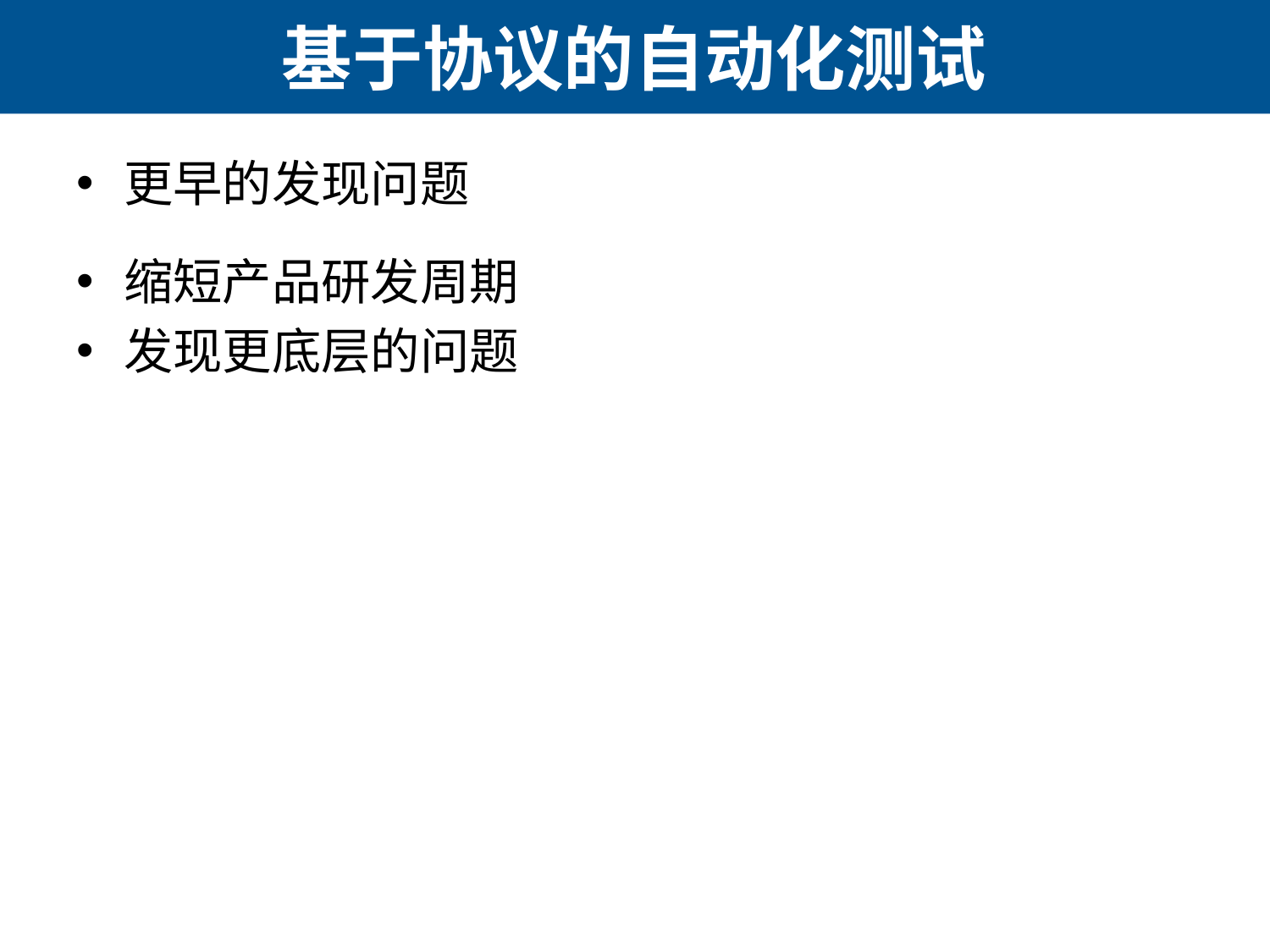

# 基于协议的自动化测试
更早的发现问题
缩短产品研发周期
发现更底层的问题